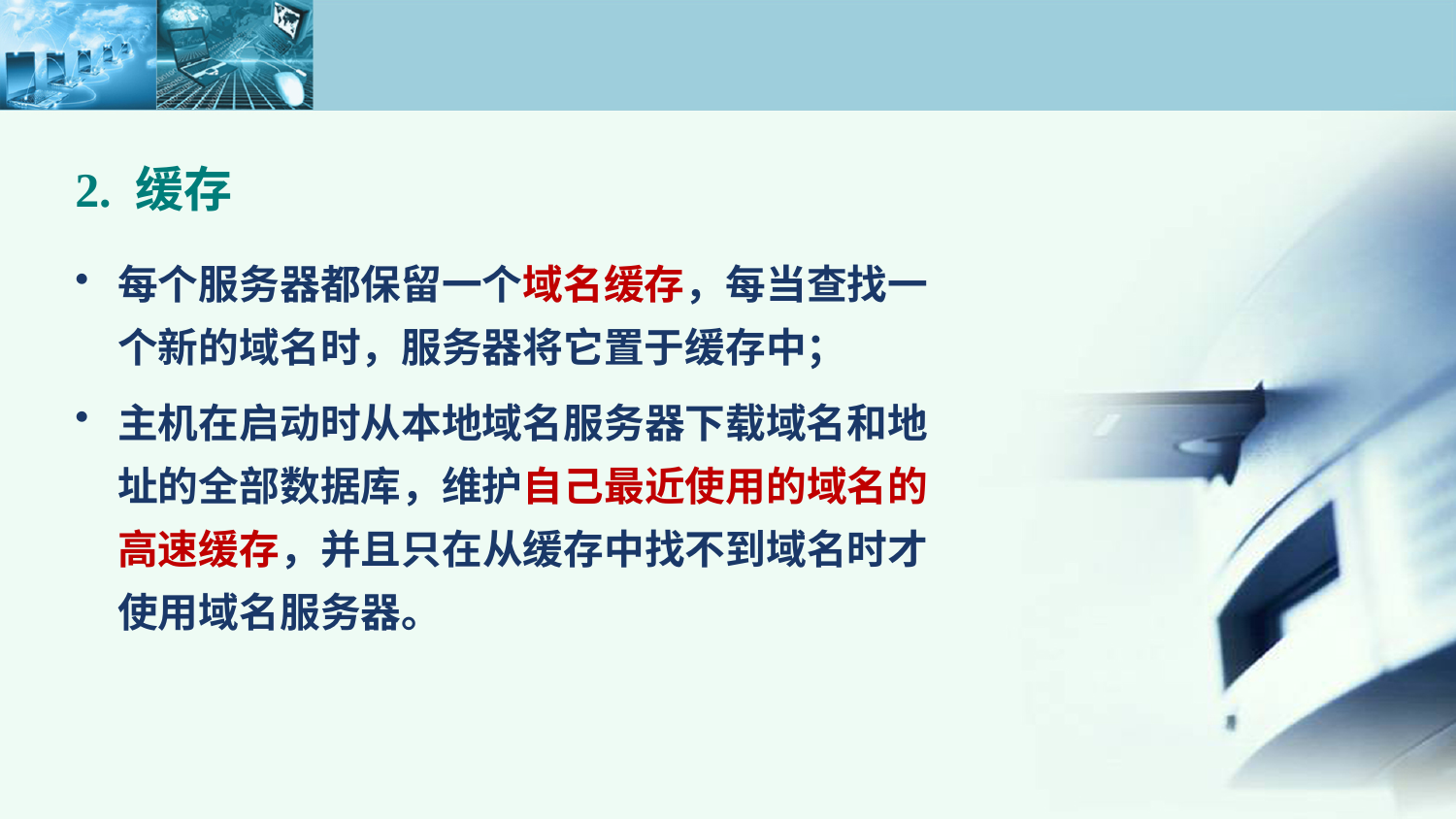

2. 缓存
每个服务器都保留一个域名缓存，每当查找一个新的域名时，服务器将它置于缓存中；
主机在启动时从本地域名服务器下载域名和地址的全部数据库，维护自己最近使用的域名的高速缓存，并且只在从缓存中找不到域名时才使用域名服务器。